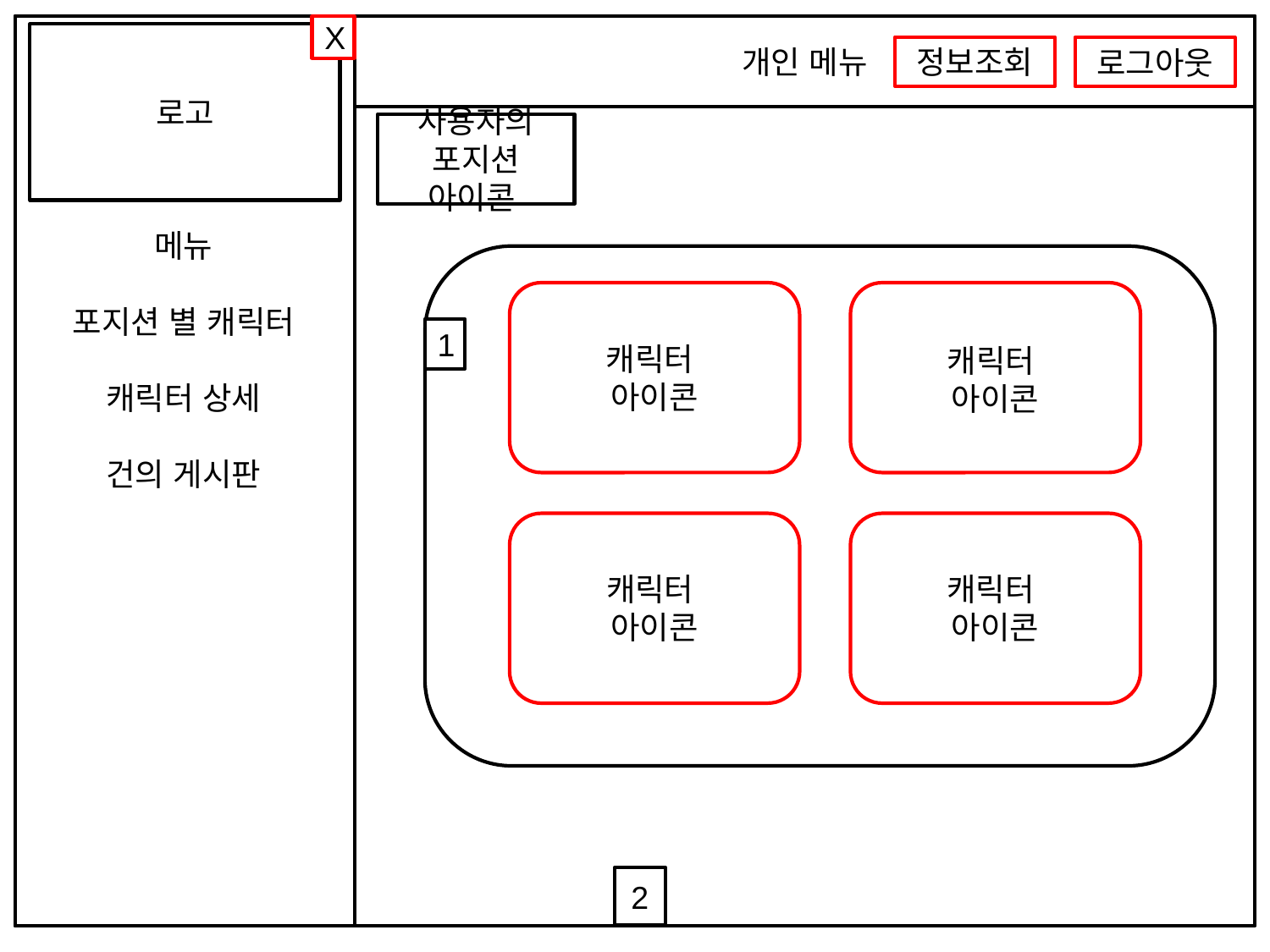

X

로고
메뉴

포지션 별 캐릭터

캐릭터 상세

건의 게시판
개인 메뉴
정보조회
로그아웃
사용자의 포지션 아이콘

1
캐릭터
아이콘

캐릭터
아이콘

캐릭터
아이콘
캐릭터
아이콘
2